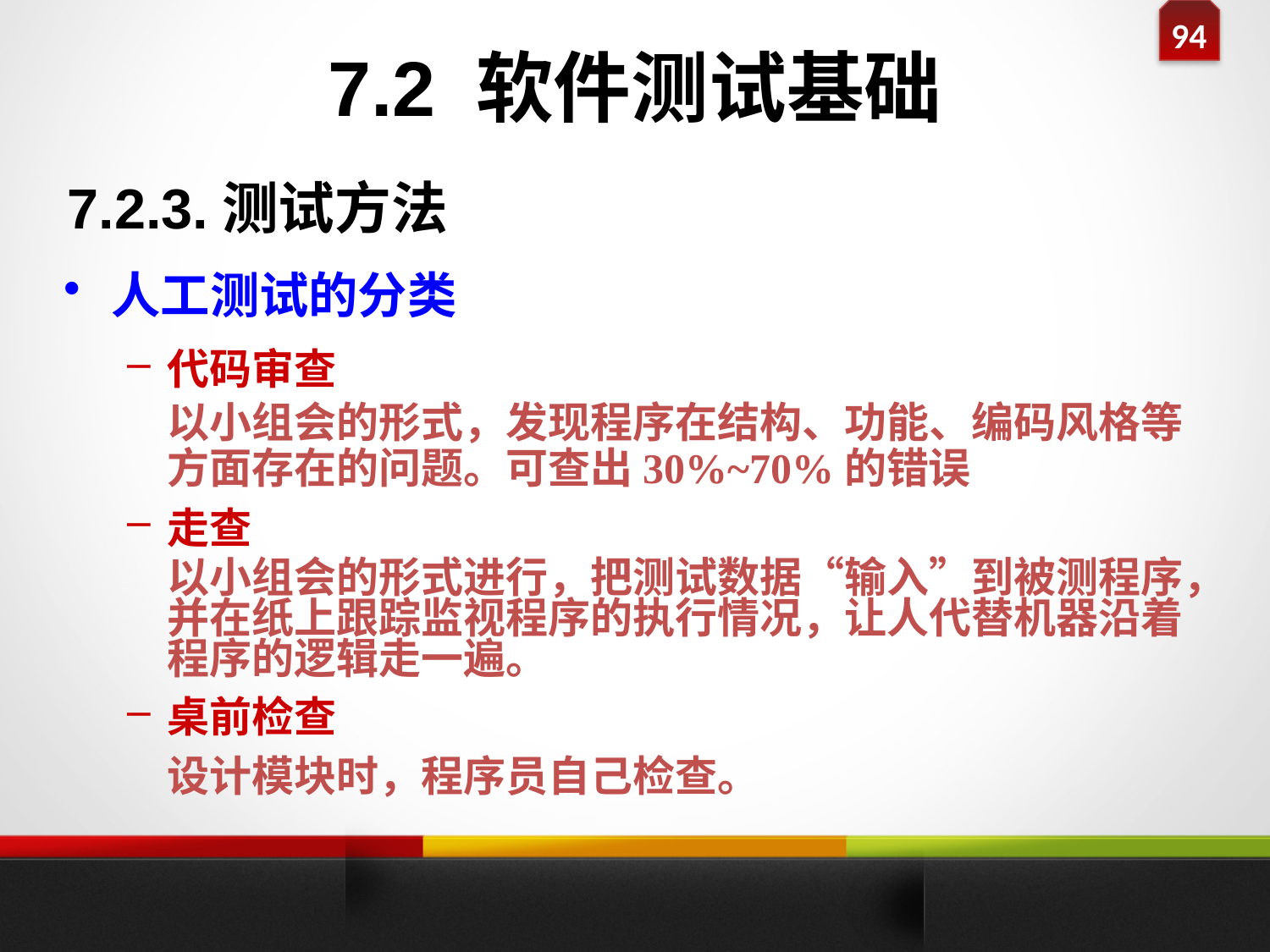

7.2 软件测试基础
#
7.2.3.测试方法
人工测试的分类
代码审查
	以小组会的形式，发现程序在结构、功能、编码风格等方面存在的问题。可查出30%~70%的错误
走查
	以小组会的形式进行，把测试数据“输入”到被测程序，并在纸上跟踪监视程序的执行情况，让人代替机器沿着程序的逻辑走一遍。
桌前检查
	设计模块时，程序员自己检查。